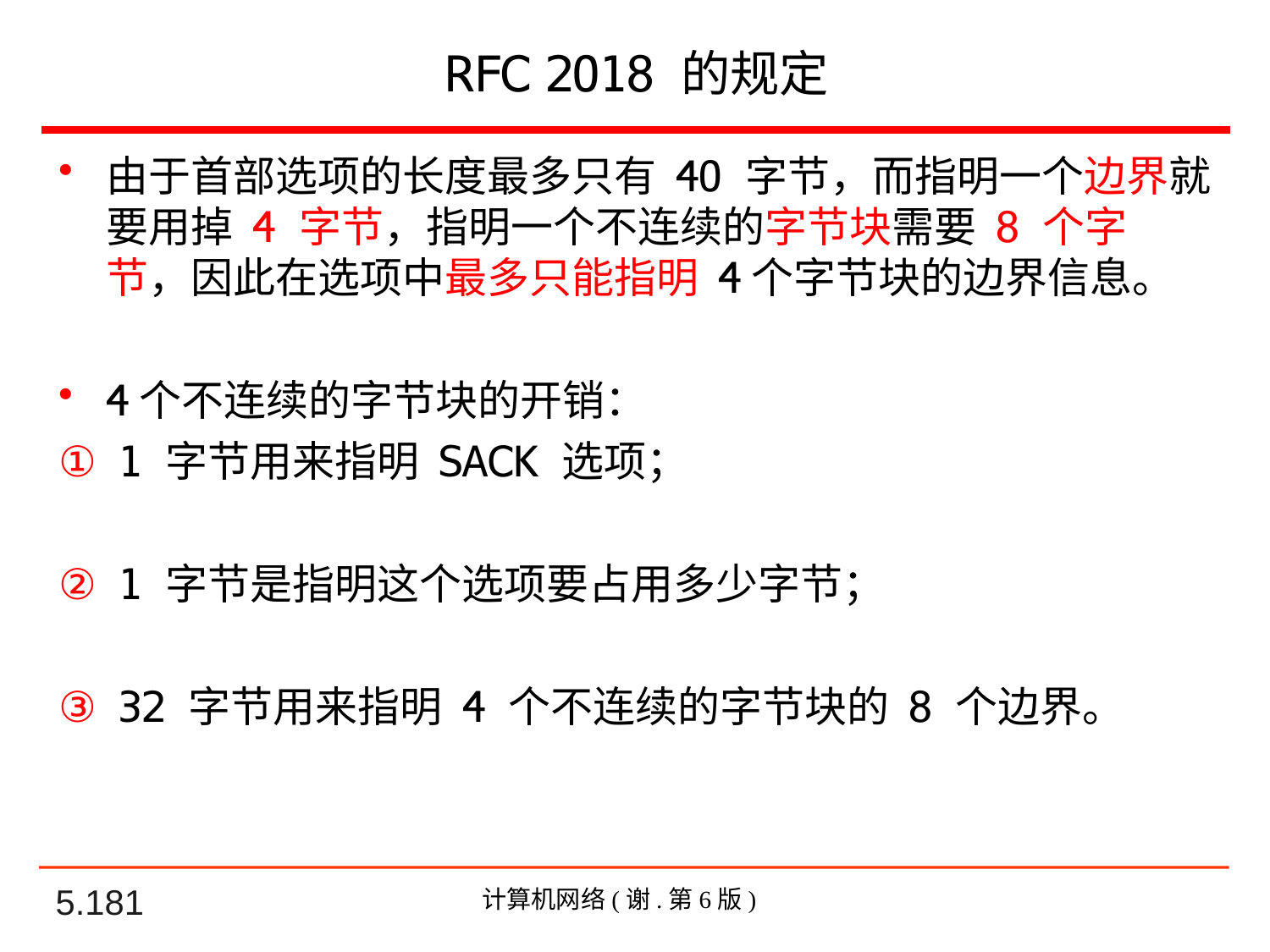

# RFC 2018 的规定
由于首部选项的长度最多只有 40 字节，而指明一个边界就要用掉 4 字节，指明一个不连续的字节块需要 8 个字节，因此在选项中最多只能指明 4个字节块的边界信息。

4个不连续的字节块的开销：
 1 字节用来指明 SACK 选项；

 1 字节是指明这个选项要占用多少字节；

 32 字节用来指明 4 个不连续的字节块的 8 个边界。